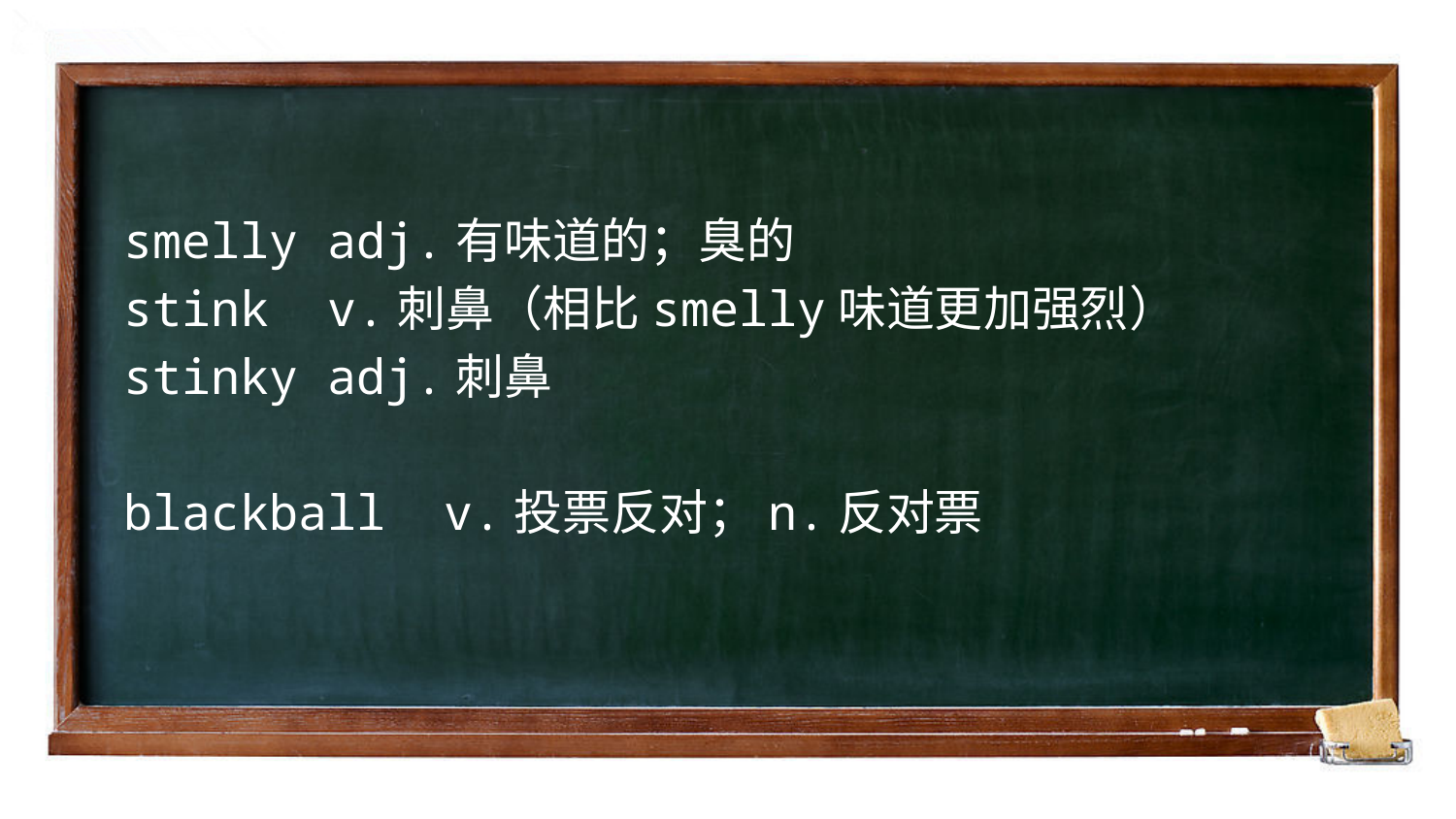

#
smelly adj.有味道的；臭的
stink  v.刺鼻（相比smelly味道更加强烈）
stinky adj.刺鼻

blackball  v.投票反对；n.反对票